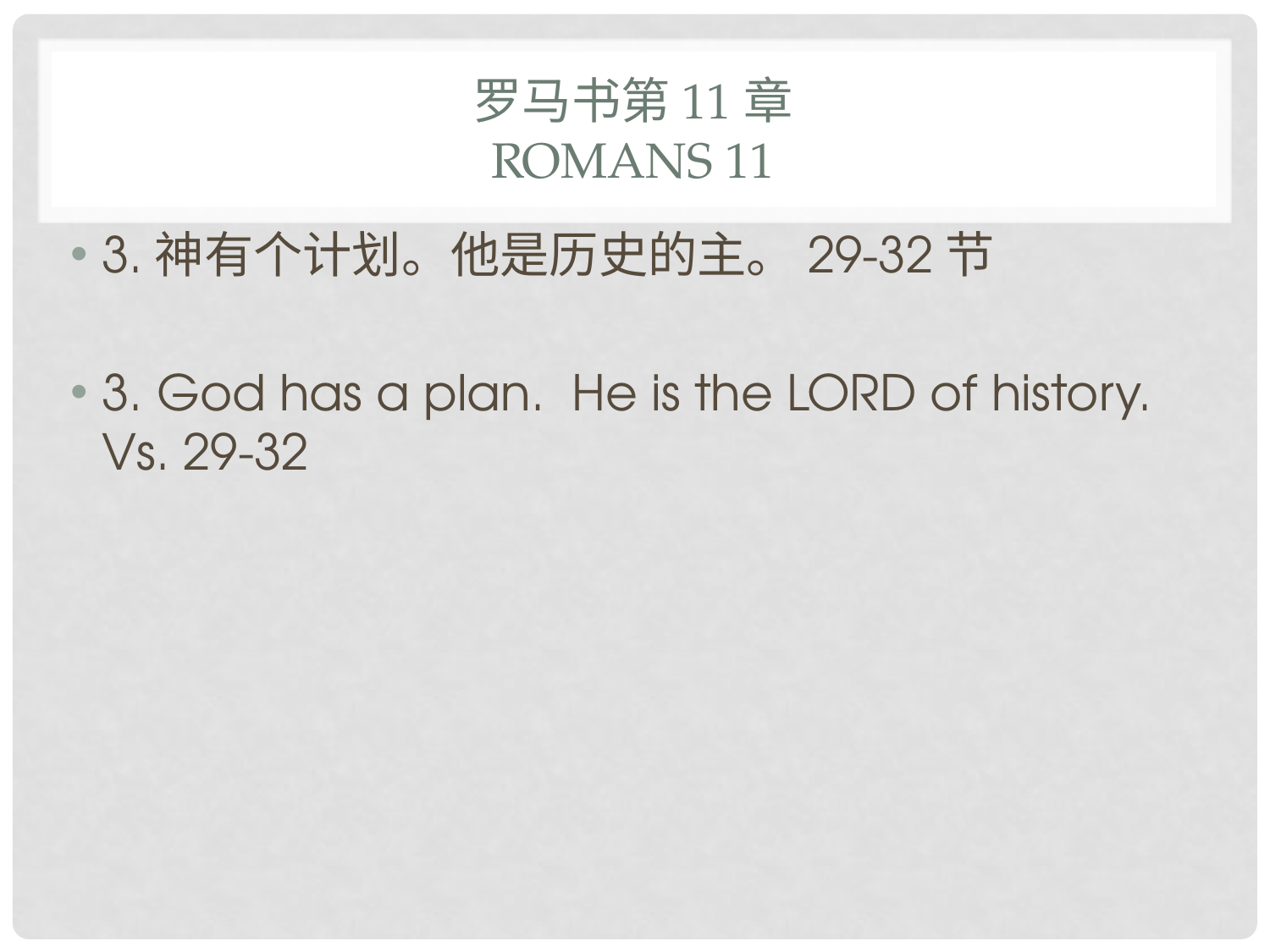

# 罗马书第11章 Romans 11
3.神有个计划。他是历史的主。29-32节

3. God has a plan.  He is the LORD of history. Vs. 29-32